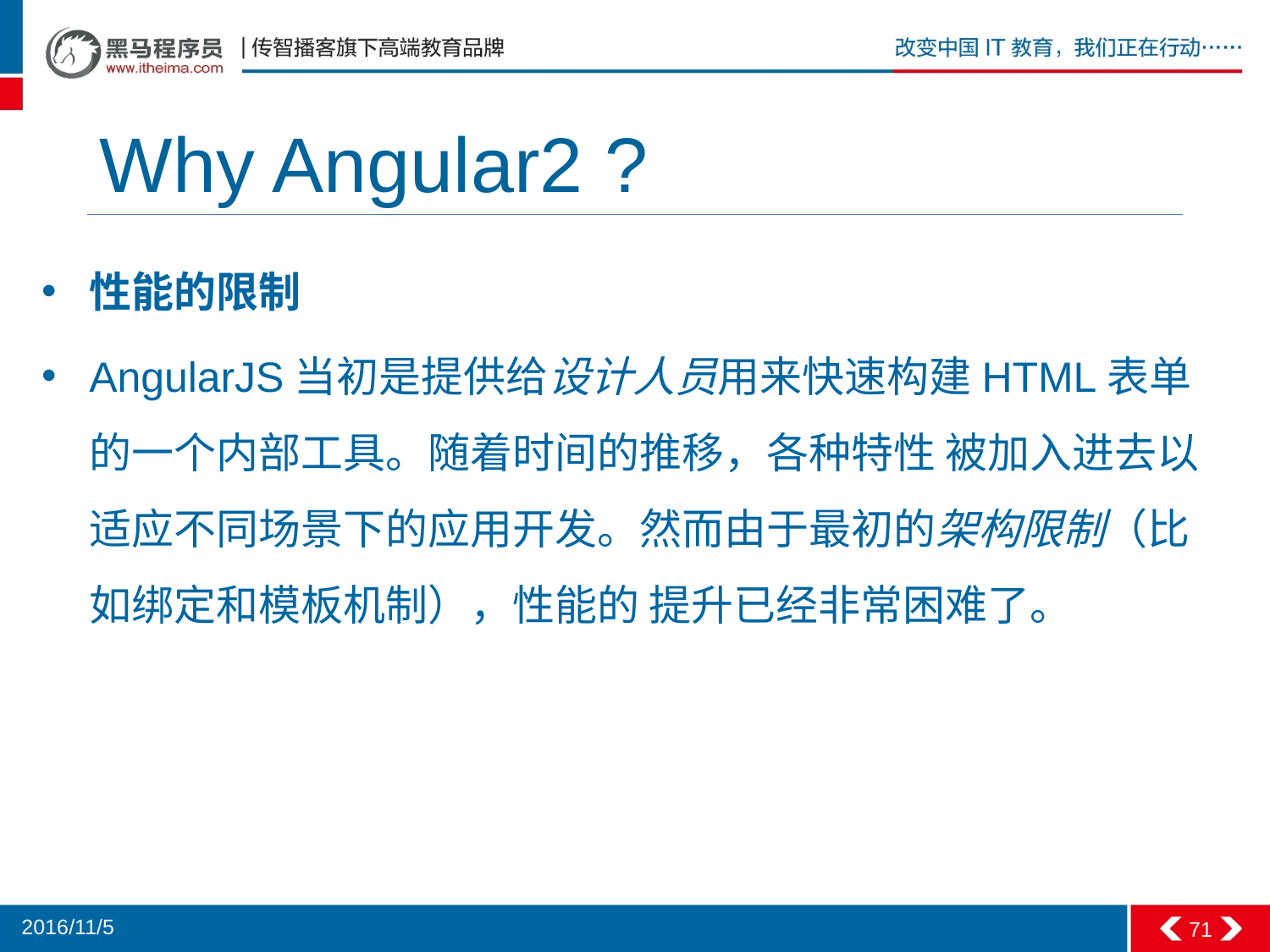

# Why Angular2 ?
性能的限制
AngularJS当初是提供给设计人员用来快速构建HTML表单的一个内部工具。随着时间的推移，各种特性 被加入进去以适应不同场景下的应用开发。然而由于最初的架构限制（比如绑定和模板机制），性能的 提升已经非常困难了。

71

2016/11/5